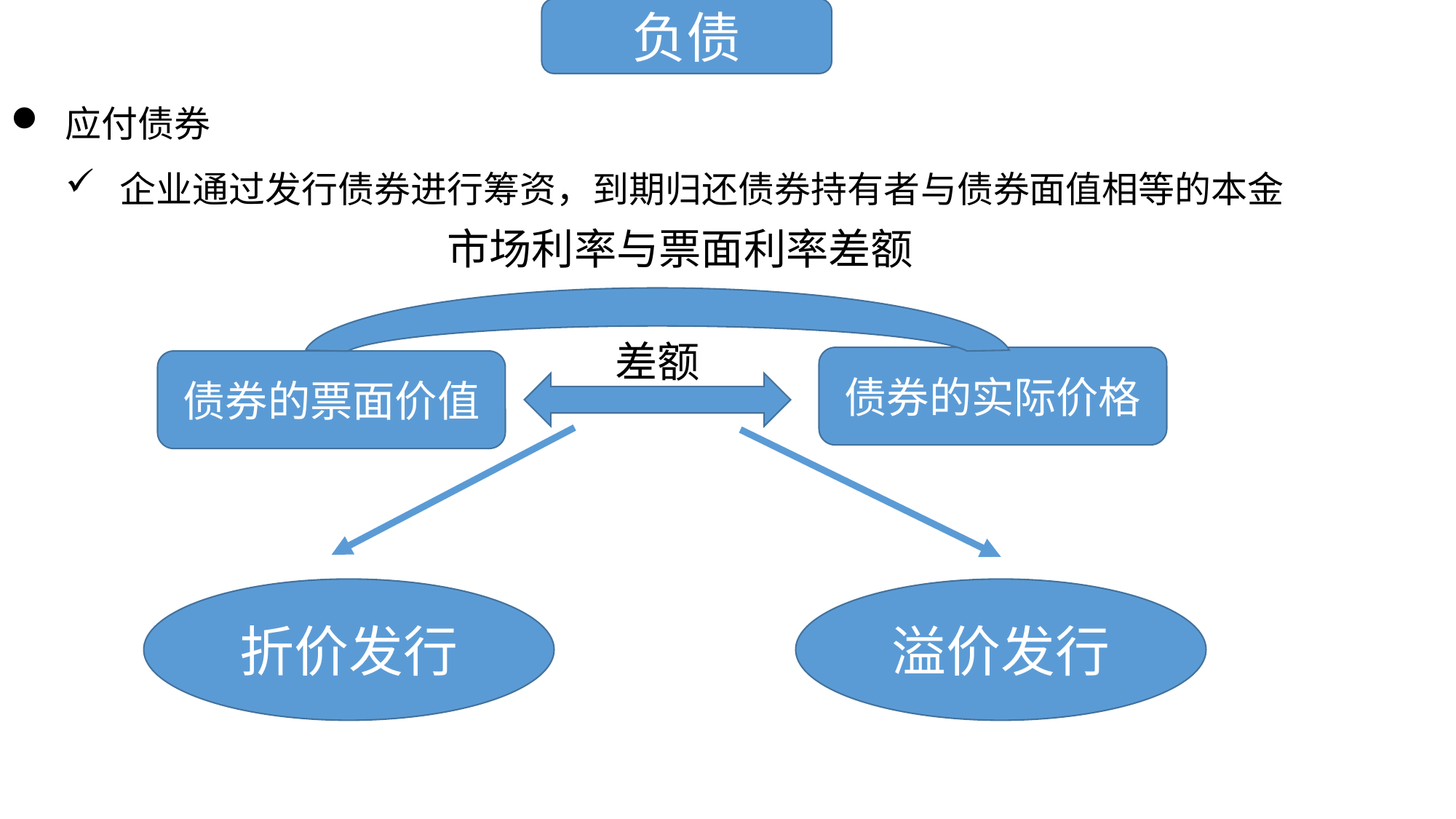

负债
应付债券
企业通过发行债券进行筹资，到期归还债券持有者与债券面值相等的本金
市场利率与票面利率差额

差额
债券的实际价格
债券的票面价值

折价发行
溢价发行